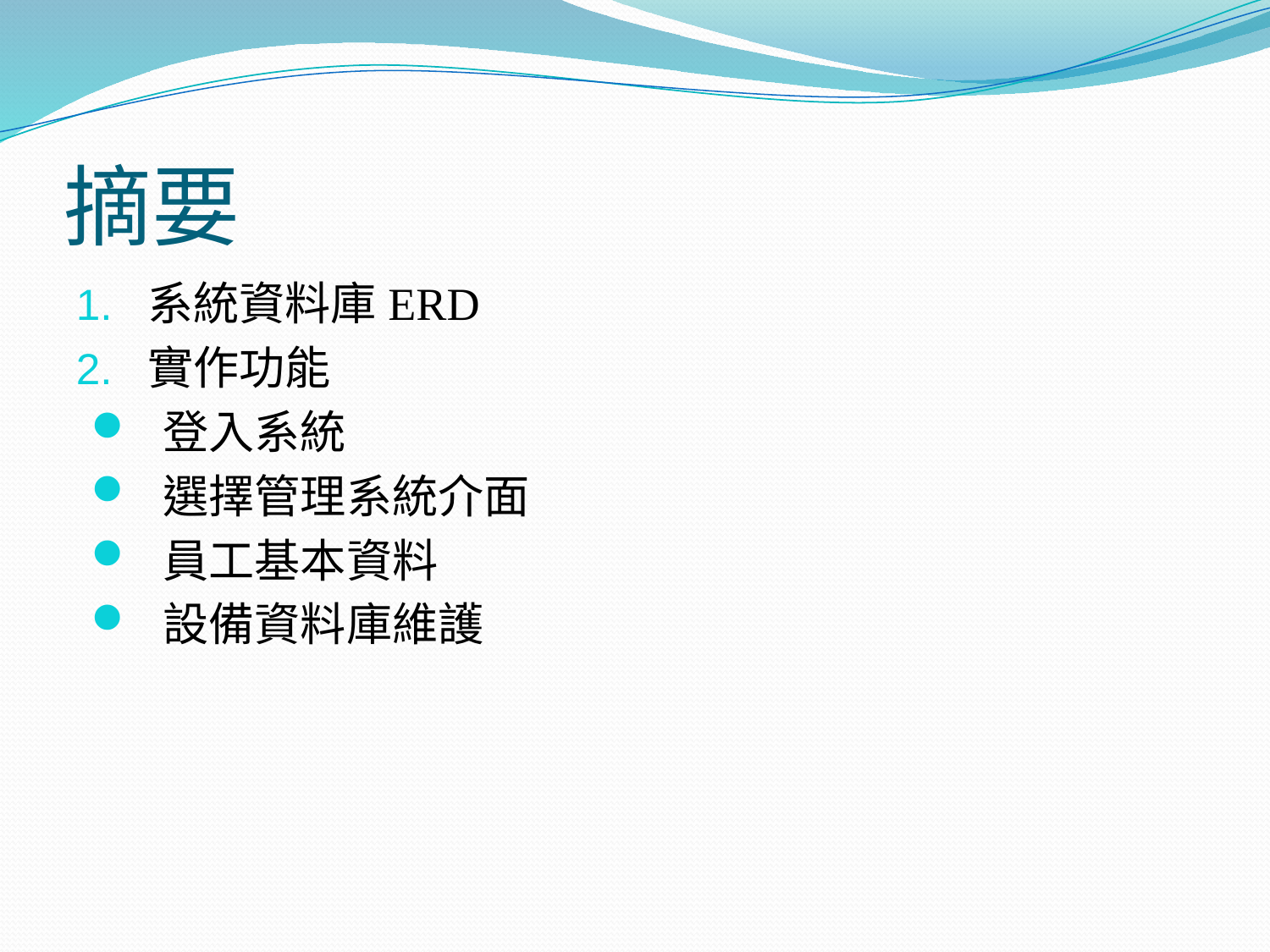

# 摘要
系統資料庫ERD
實作功能
登入系統
選擇管理系統介面
員工基本資料
設備資料庫維護